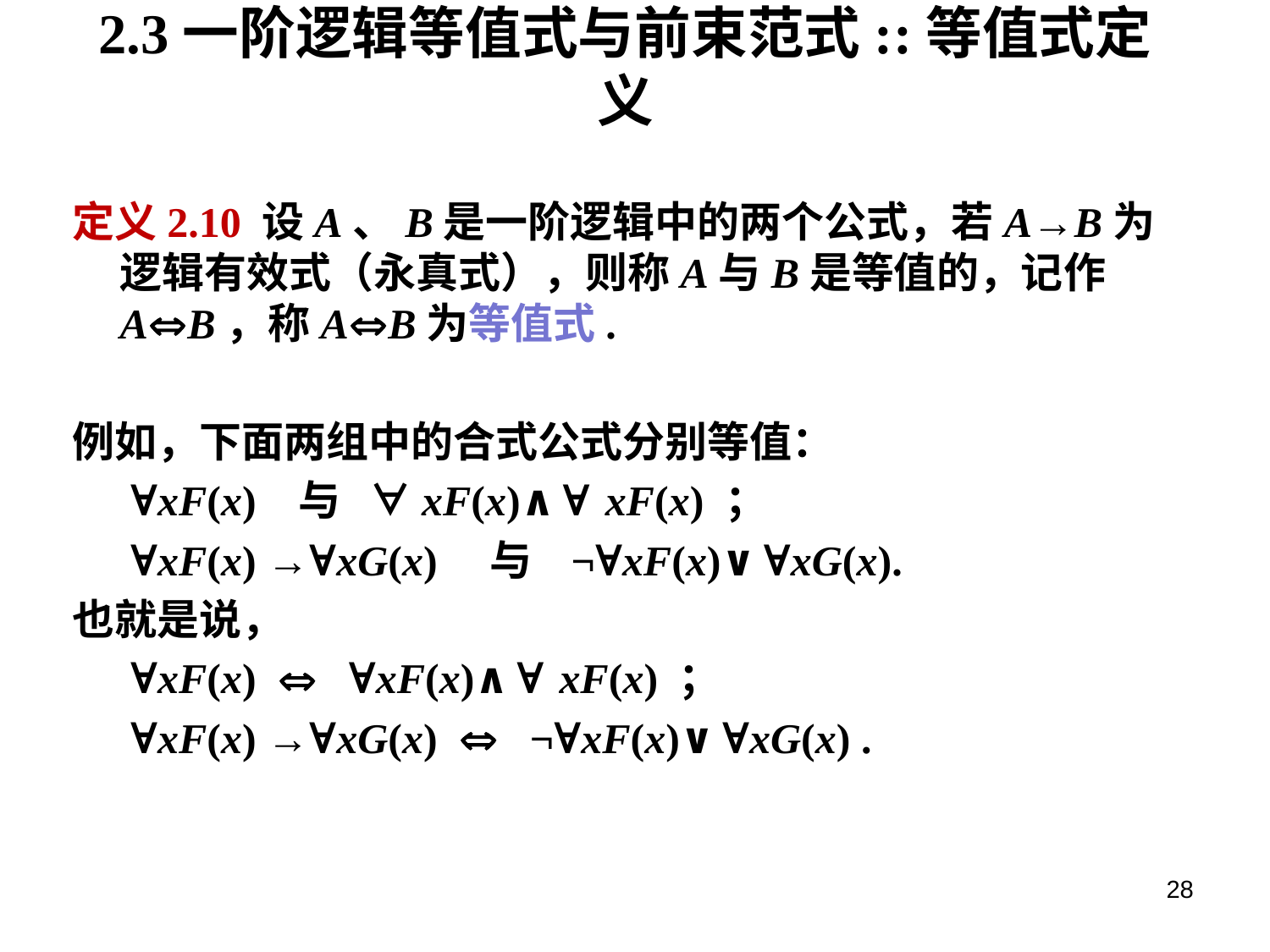

# 2.3一阶逻辑等值式与前束范式::等值式定义
定义2.10 设A、B是一阶逻辑中的两个公式，若A→B为逻辑有效式（永真式），则称A与B是等值的，记作A⇔B，称A⇔B为等值式.

例如，下面两组中的合式公式分别等值：
	 ∀xF(x)   与   ∀xF(x)∧∀xF(x) ；
	 ∀xF(x) →∀xG(x)    与   ¬∀xF(x)∨∀xG(x).
也就是说，
	 ∀xF(x)  ⇔   ∀xF(x)∧∀xF(x) ；
	 ∀xF(x) →∀xG(x)  ⇔   ¬∀xF(x)∨∀xG(x) .

28